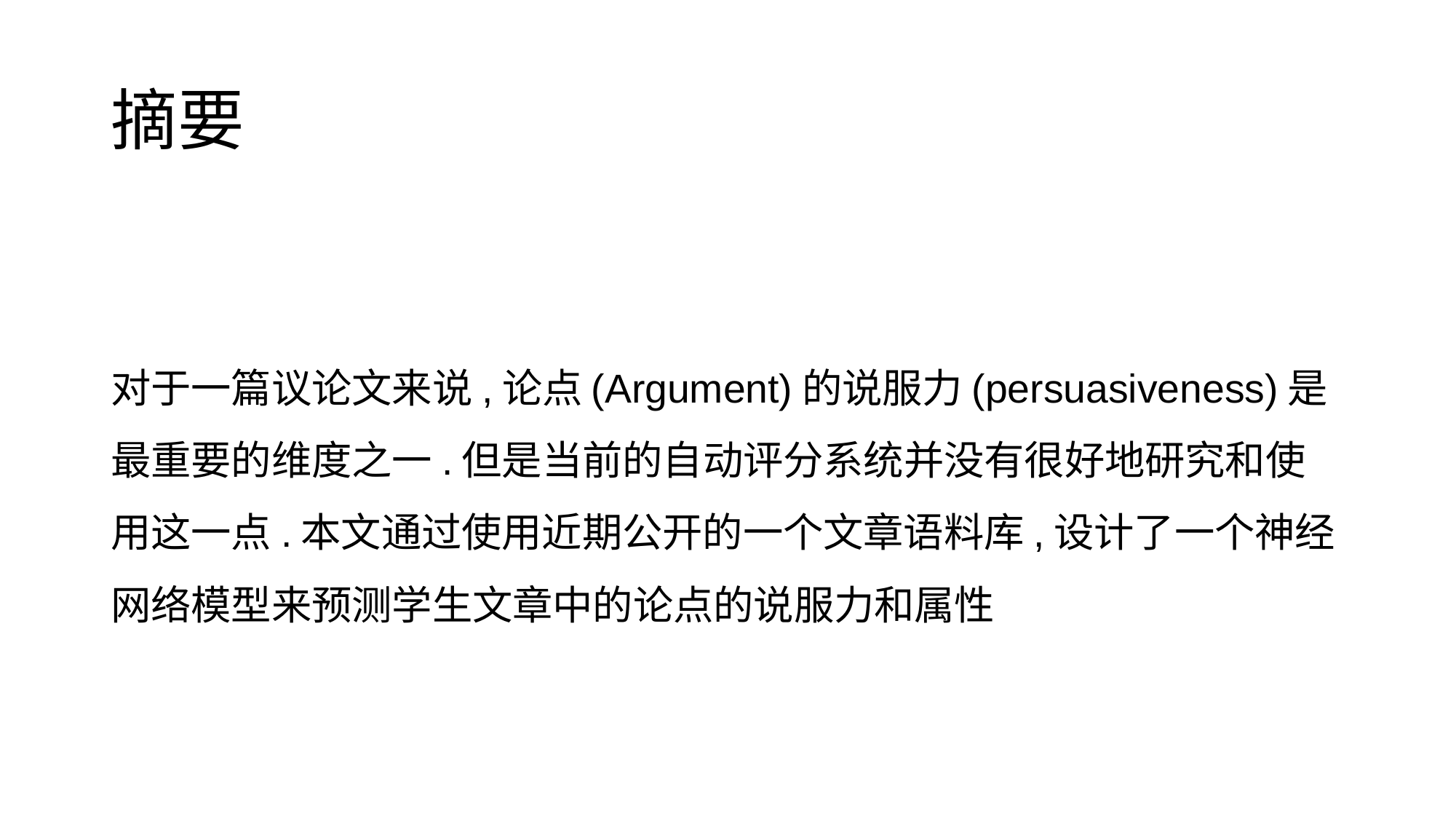

# 摘要
对于一篇议论文来说,论点(Argument)的说服力(persuasiveness)是最重要的维度之一.但是当前的自动评分系统并没有很好地研究和使用这一点.本文通过使用近期公开的一个文章语料库,设计了一个神经网络模型来预测学生文章中的论点的说服力和属性